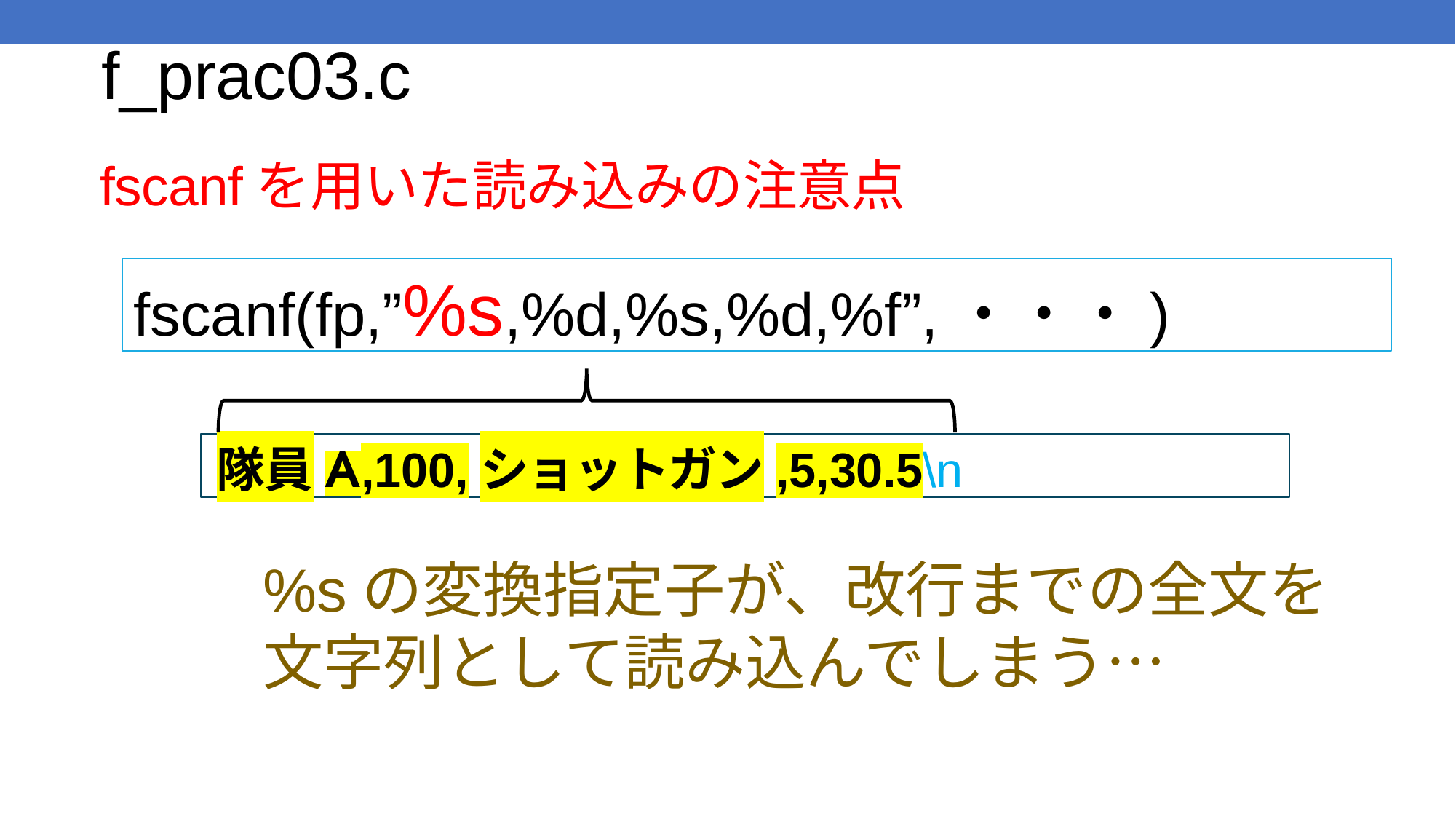

# f_prac03.c

fscanfを用いた読み込みの注意点
fscanf(fp,”%s,%d,%s,%d,%f”,・・・)
隊員A,100,ショットガン,5,30.5\n
%sの変換指定子が、改行までの全文を
文字列として読み込んでしまう…